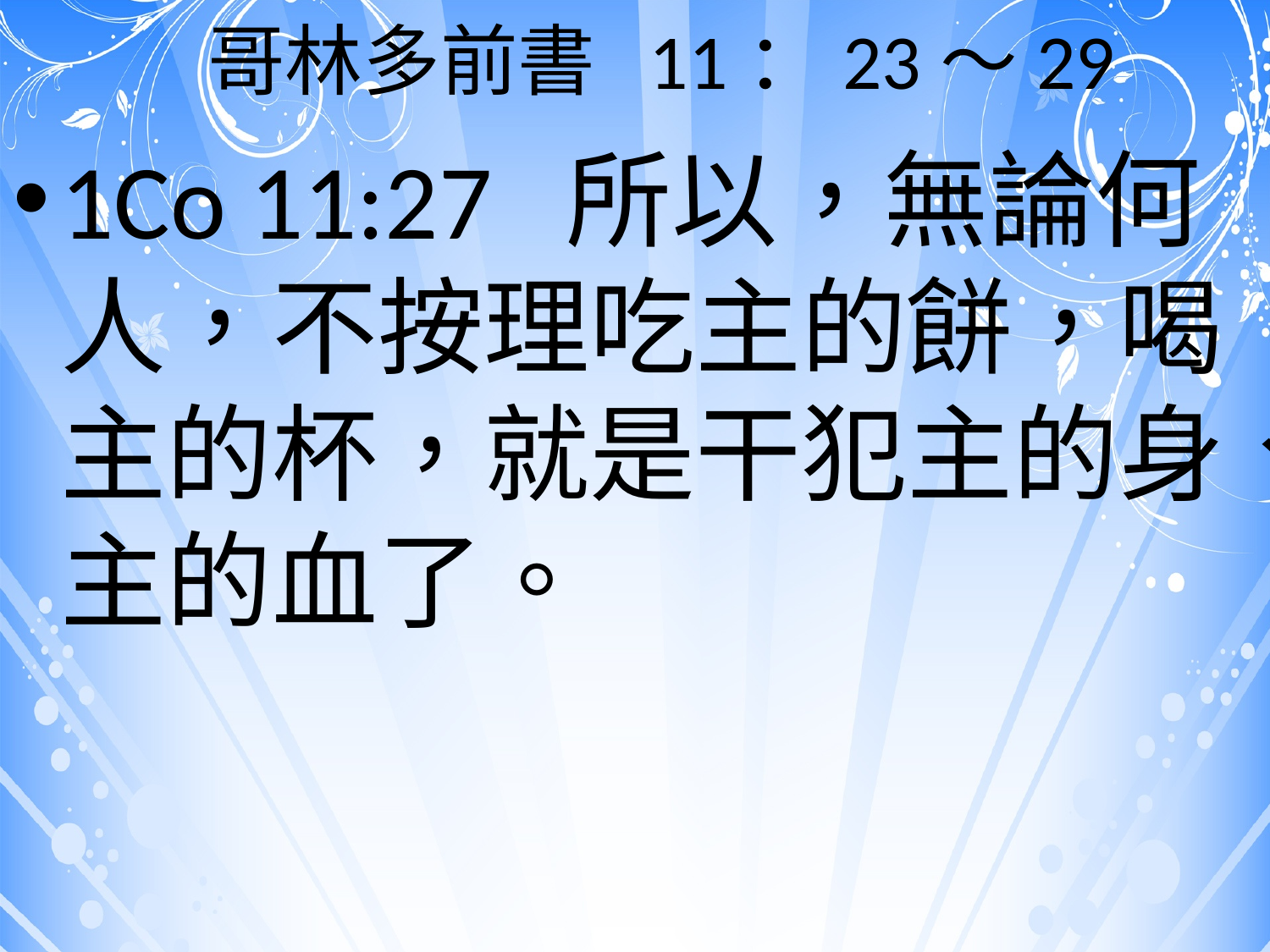

# 哥林多前書  11：23～29
1Co 11:27  所以，無論何人，不按理吃主的餅，喝主的杯，就是干犯主的身、主的血了。